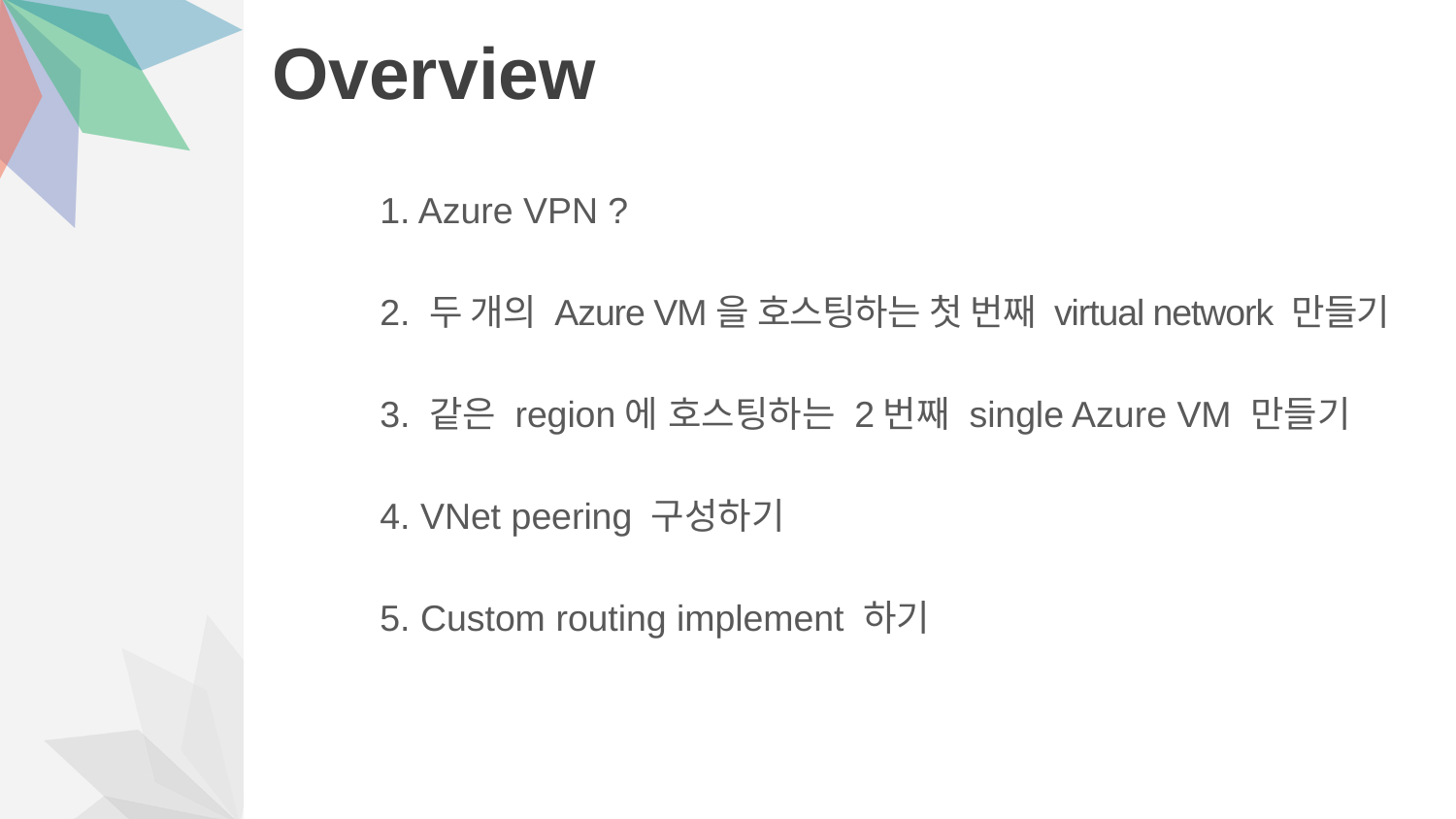

# Overview
1. Azure VPN ?

2. 두 개의 Azure VM을 호스팅하는 첫 번째 virtual network 만들기

3. 같은 region에 호스팅하는 2번째 single Azure VM 만들기

4. VNet peering 구성하기

5. Custom routing implement 하기